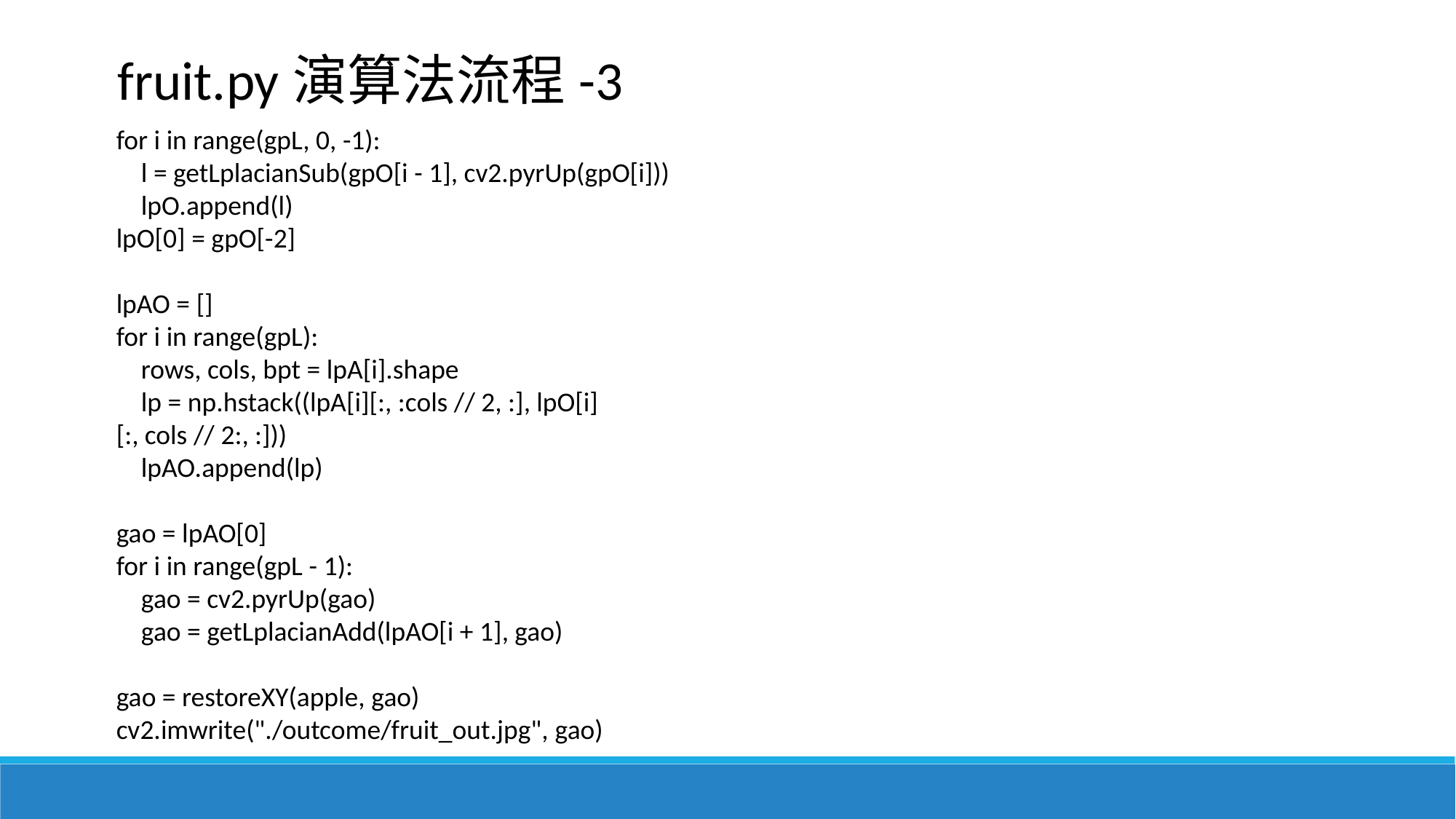

fruit.py演算法流程-3
for i in range(gpL, 0, -1):
    l = getLplacianSub(gpO[i - 1], cv2.pyrUp(gpO[i]))
    lpO.append(l)
lpO[0] = gpO[-2]
lpAO = []
for i in range(gpL):
    rows, cols, bpt = lpA[i].shape
    lp = np.hstack((lpA[i][:, :cols // 2, :], lpO[i][:, cols // 2:, :]))
    lpAO.append(lp)
gao = lpAO[0]
for i in range(gpL - 1):
    gao = cv2.pyrUp(gao)
    gao = getLplacianAdd(lpAO[i + 1], gao)
gao = restoreXY(apple, gao)
cv2.imwrite("./outcome/fruit_out.jpg", gao)